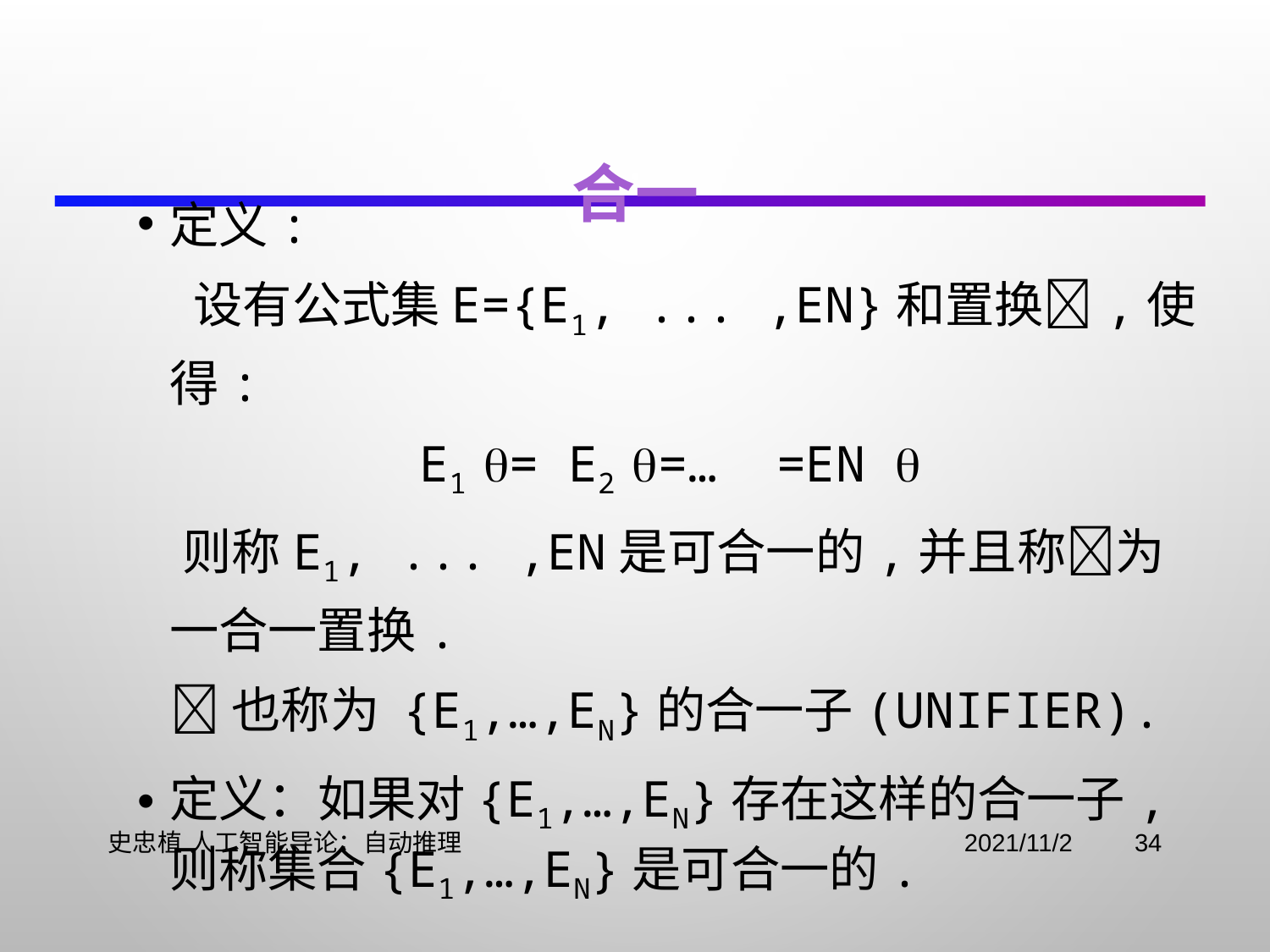

# 合一
定义:
    设有公式集E={E1, ... ,En}和置换θ,使得:
E1 θ= E2 θ=…  =En θ
   则称E1, ... ,En是可合一的,并且称θ为一合一置换.
   θ也称为 {E1,…,En}的合一子(unifier).
定义：如果对{E1,…,En}存在这样的合一子, 则称集合{E1,…,En}是可合一的.
史忠植 人工智能导论：自动推理
2021/11/2
34